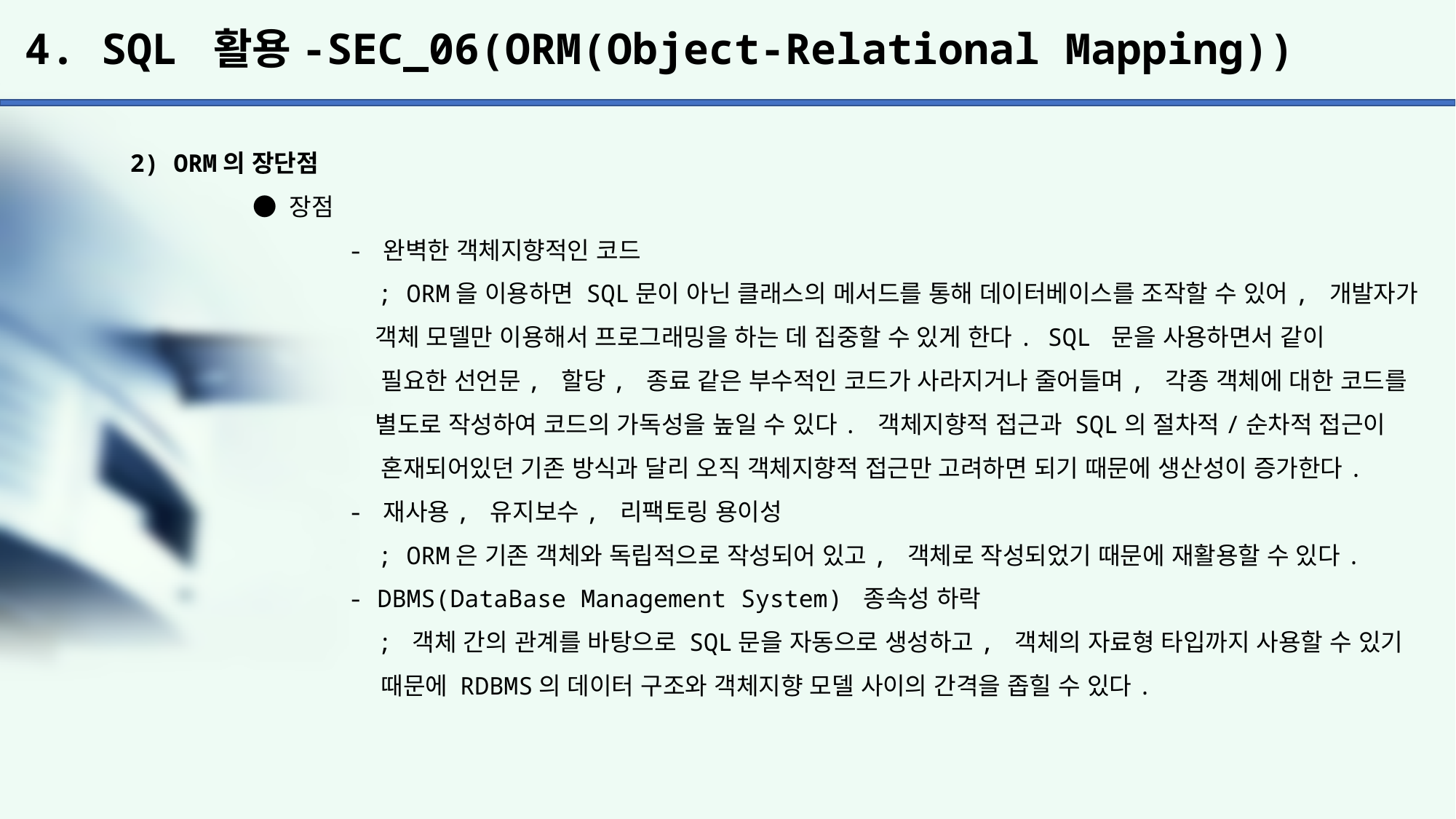

# 4. SQL 활용-SEC_06(ORM(Object-Relational Mapping))
2) ORM의 장단점
	  ● 장점
		- 완벽한 객체지향적인 코드
		  ; ORM을 이용하면 SQL문이 아닌 클래스의 메서드를 통해 데이터베이스를 조작할 수 있어, 개발자가 		    객체 모델만 이용해서 프로그래밍을 하는 데 집중할 수 있게 한다. SQL 문을 사용하면서 같이
		    필요한 선언문, 할당, 종료 같은 부수적인 코드가 사라지거나 줄어들며, 각종 객체에 대한 코드를 		    별도로 작성하여 코드의 가독성을 높일 수 있다. 객체지향적 접근과 SQL의 절차적/순차적 접근이
		    혼재되어있던 기존 방식과 달리 오직 객체지향적 접근만 고려하면 되기 때문에 생산성이 증가한다.
		- 재사용, 유지보수, 리팩토링 용이성
		  ; ORM은 기존 객체와 독립적으로 작성되어 있고, 객체로 작성되었기 때문에 재활용할 수 있다.
		- DBMS(DataBase Management System) 종속성 하락
		  ; 객체 간의 관계를 바탕으로 SQL문을 자동으로 생성하고, 객체의 자료형 타입까지 사용할 수 있기
		    때문에 RDBMS의 데이터 구조와 객체지향 모델 사이의 간격을 좁힐 수 있다.